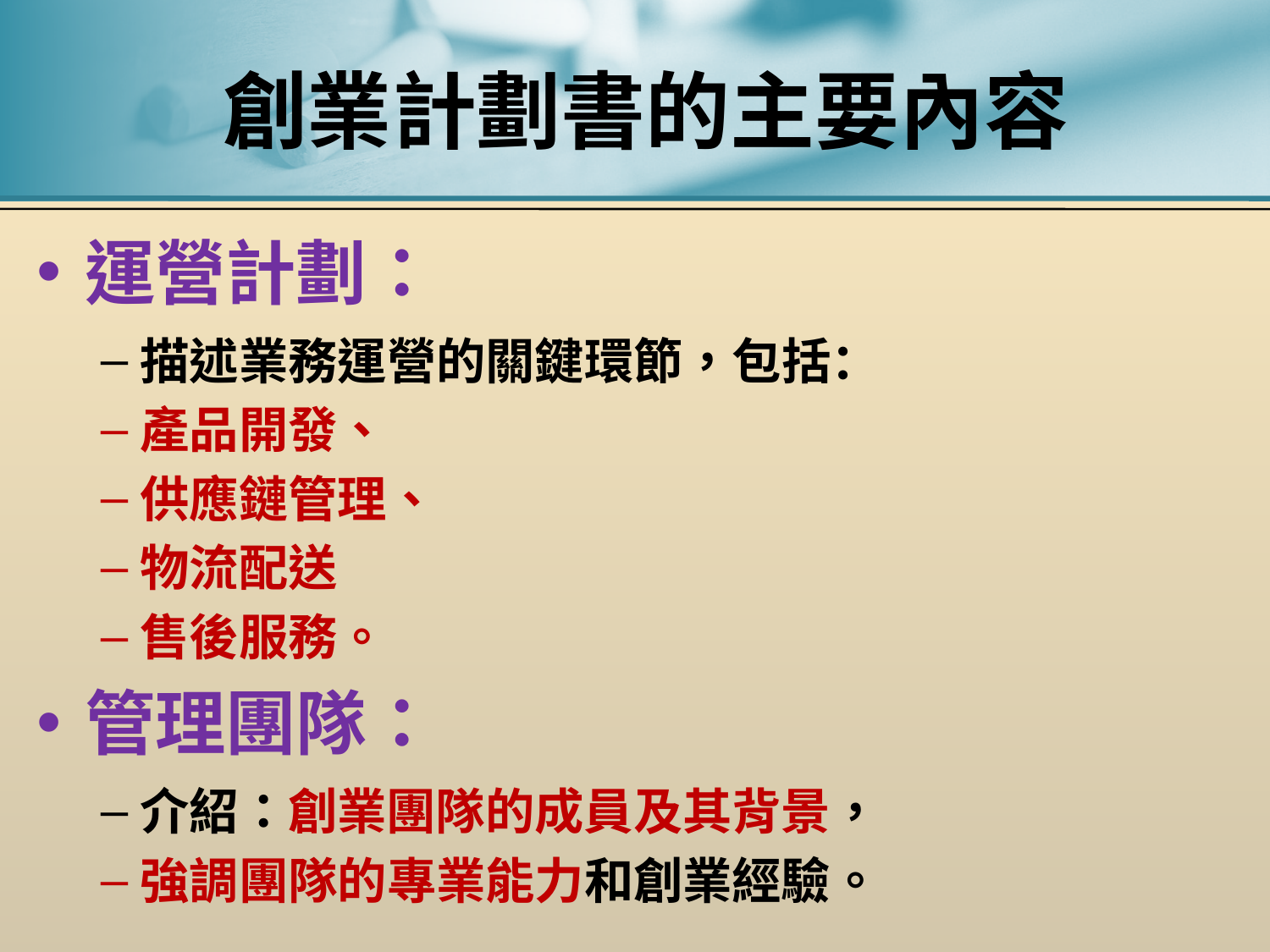

# 創業計劃書的主要內容
運營計劃：
描述業務運營的關鍵環節，包括：
產品開發、
供應鏈管理、
物流配送
售後服務。
管理團隊：
介紹：創業團隊的成員及其背景，
強調團隊的專業能力和創業經驗。